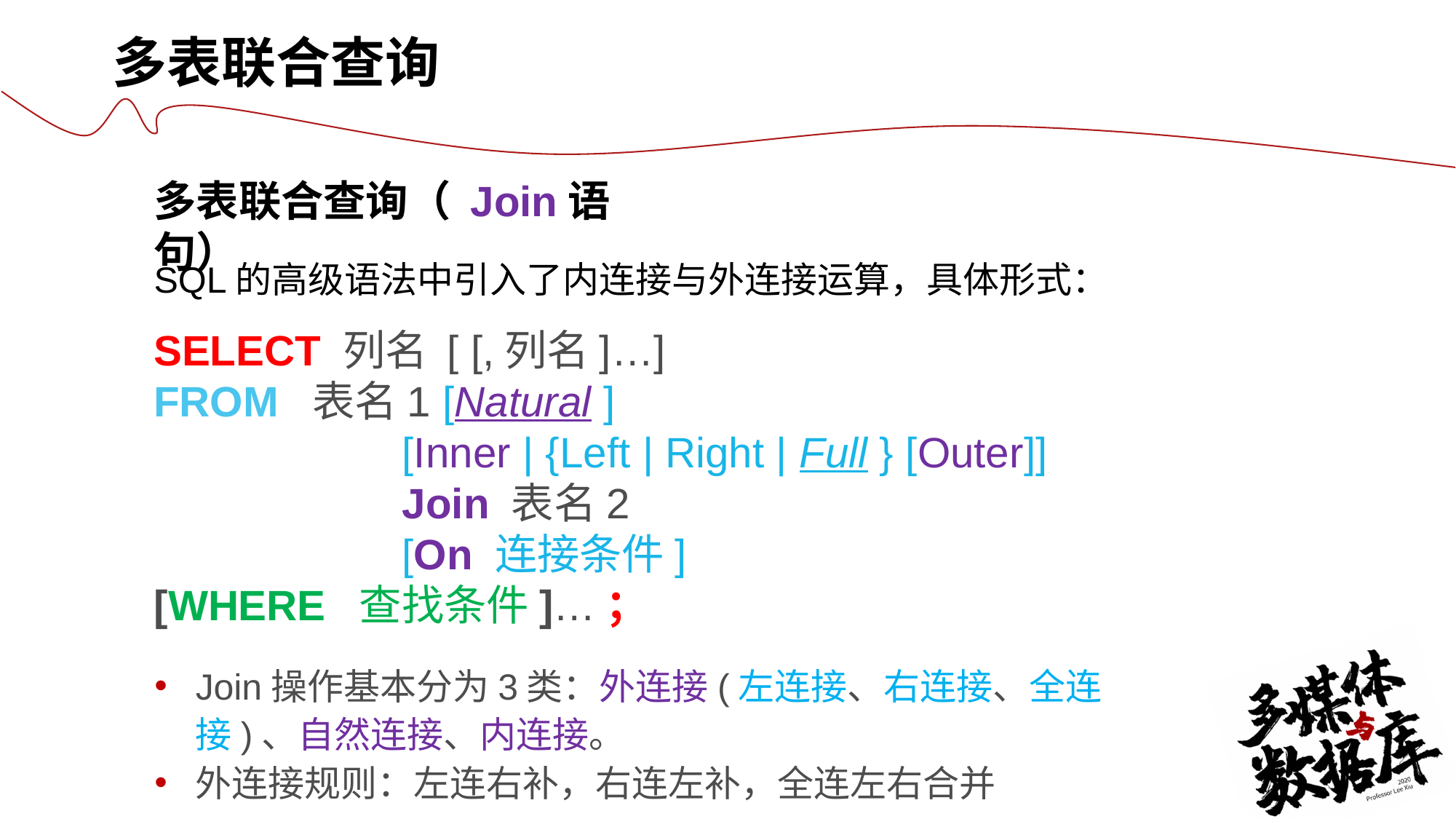

多表联合查询
多表联合查询（ Join语句）
SQL的高级语法中引入了内连接与外连接运算，具体形式：
SELECT 列名 [ [,列名]…]
FROM  表名1 [Natural ]
                     [Inner | {Left | Right | Full } [Outer]]
                     Join 表名2
                     [On 连接条件]
[WHERE  查找条件]…；
Join操作基本分为3类：外连接(左连接、右连接、全连接)、自然连接、内连接。
外连接规则：左连右补，右连左补，全连左右合并